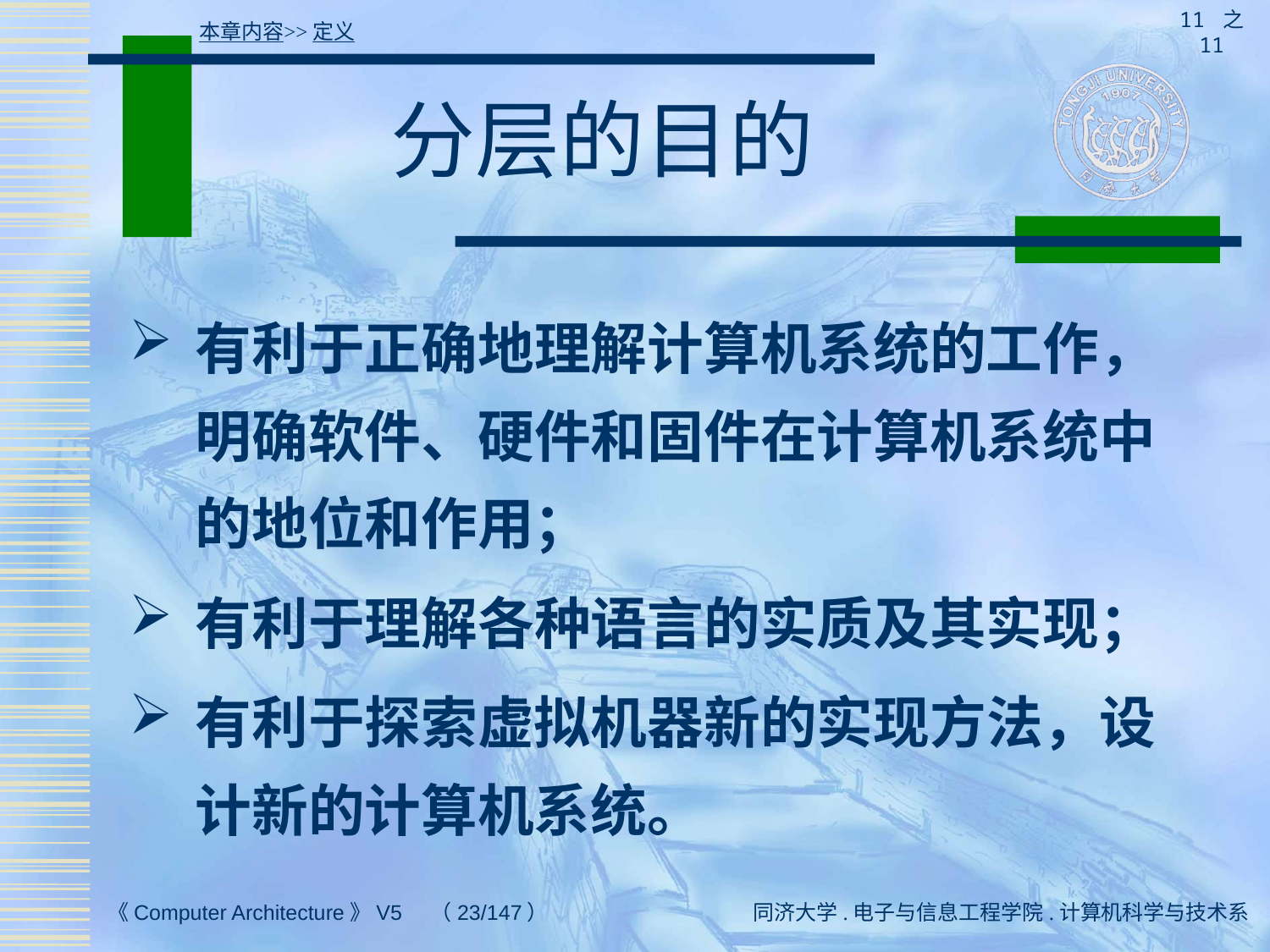

11 之 11
本章内容>>定义
# 分层的目的
有利于正确地理解计算机系统的工作，明确软件、硬件和固件在计算机系统中的地位和作用；
有利于理解各种语言的实质及其实现；
有利于探索虚拟机器新的实现方法，设计新的计算机系统。